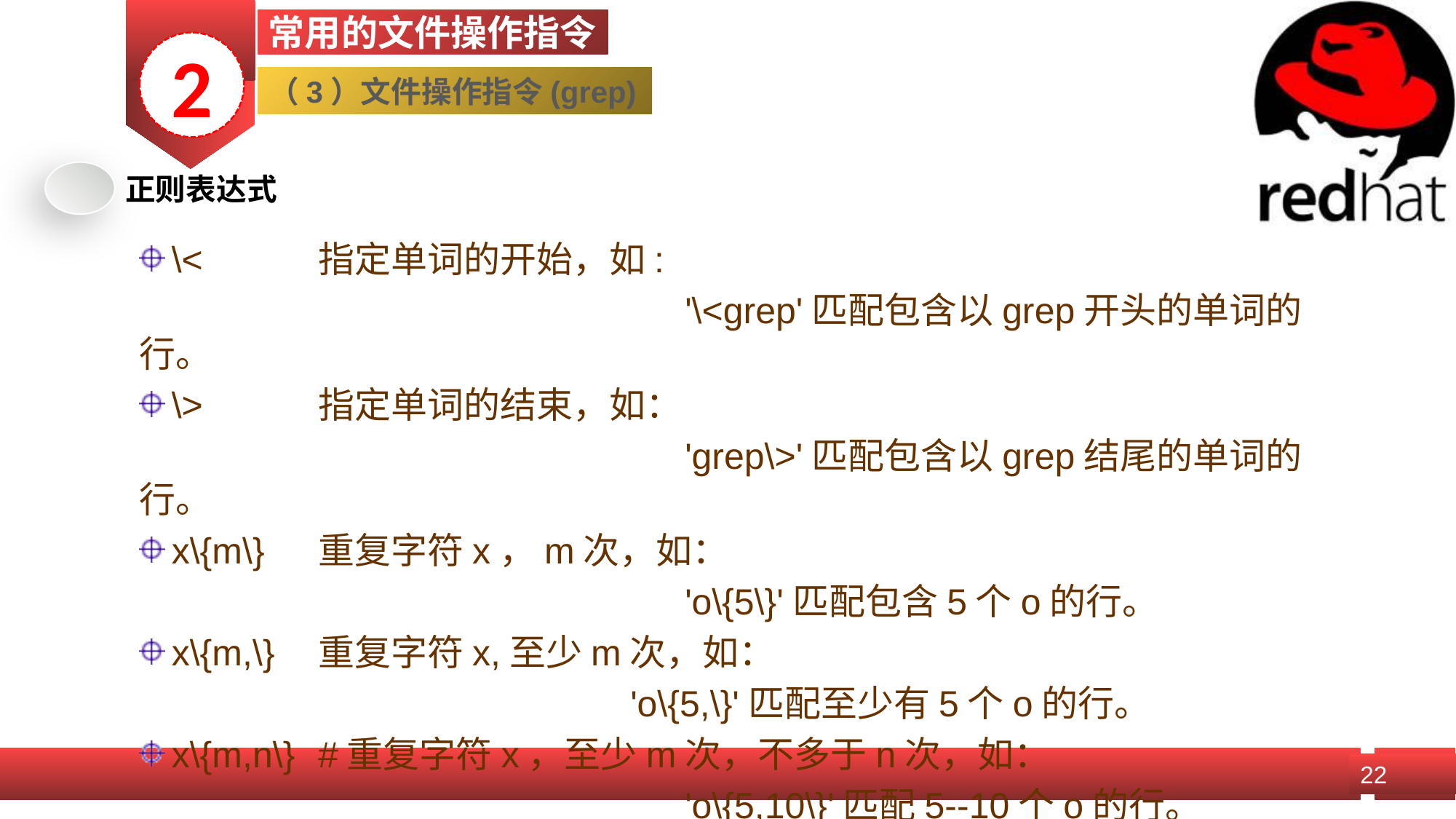

常用的文件操作指令
2
（3）文件操作指令(grep)

正则表达式
\<     		指定单词的开始，如:
					'\<grep'匹配包含以grep开头的单词的行。
\>      		指定单词的结束，如：
					'grep\>'匹配包含以grep结尾的单词的行。
x\{m\}  	重复字符x，m次，如：
					'o\{5\}'匹配包含5个o的行。
x\{m,\}  	重复字符x,至少m次，如：
				'o\{5,\}'匹配至少有5个o的行。
x\{m,n\}  	#重复字符x，至少m次，不多于n次，如：
					'o\{5,10\}'匹配5--10个o的行。